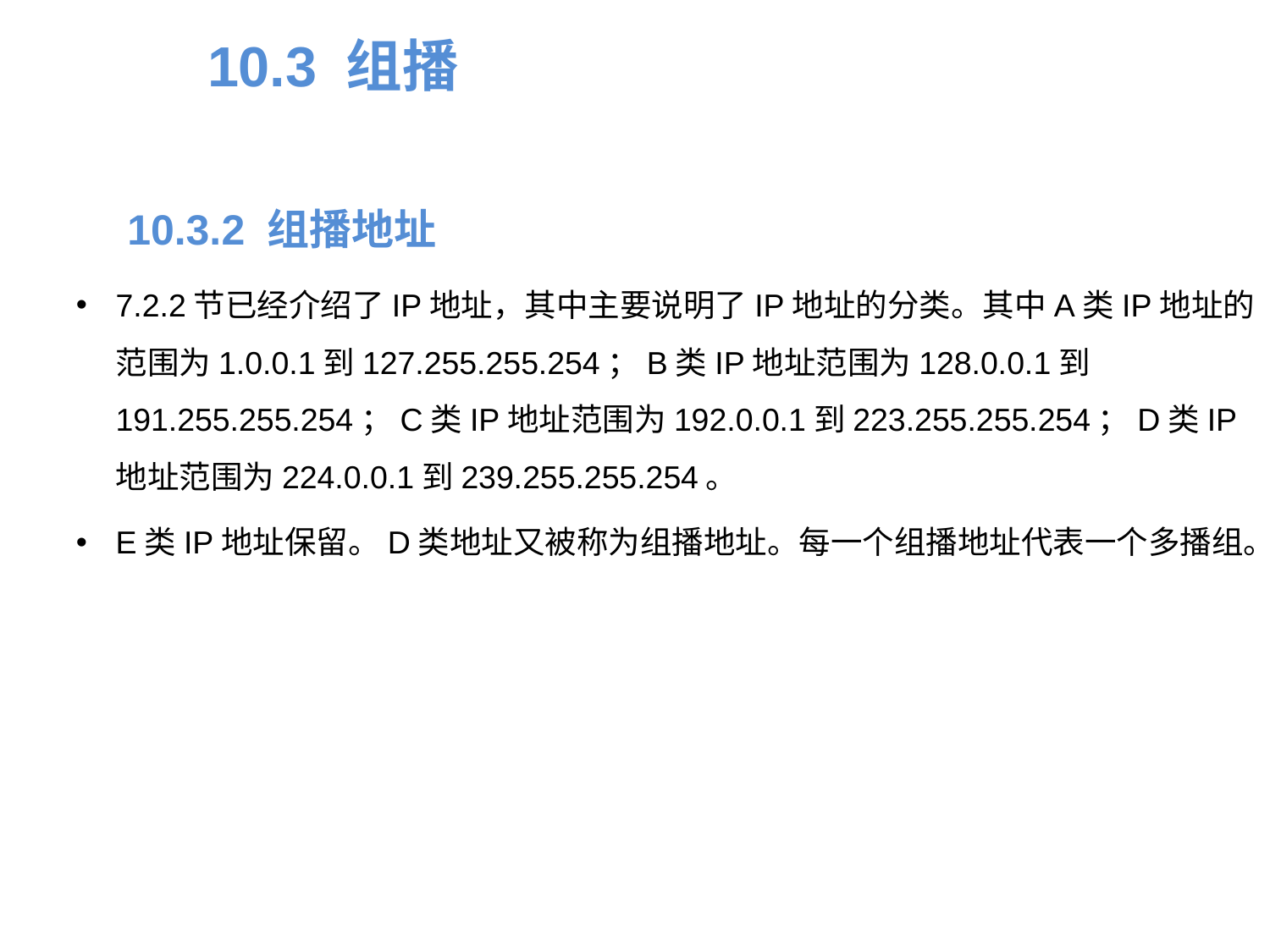

10.3 组播
10.3.2 组播地址
7.2.2节已经介绍了IP地址，其中主要说明了IP地址的分类。其中A类IP地址的范围为1.0.0.1到127.255.255.254；B类IP地址范围为128.0.0.1到191.255.255.254；C类IP地址范围为192.0.0.1到223.255.255.254；D类IP地址范围为224.0.0.1到239.255.255.254。
E类IP地址保留。D类地址又被称为组播地址。每一个组播地址代表一个多播组。